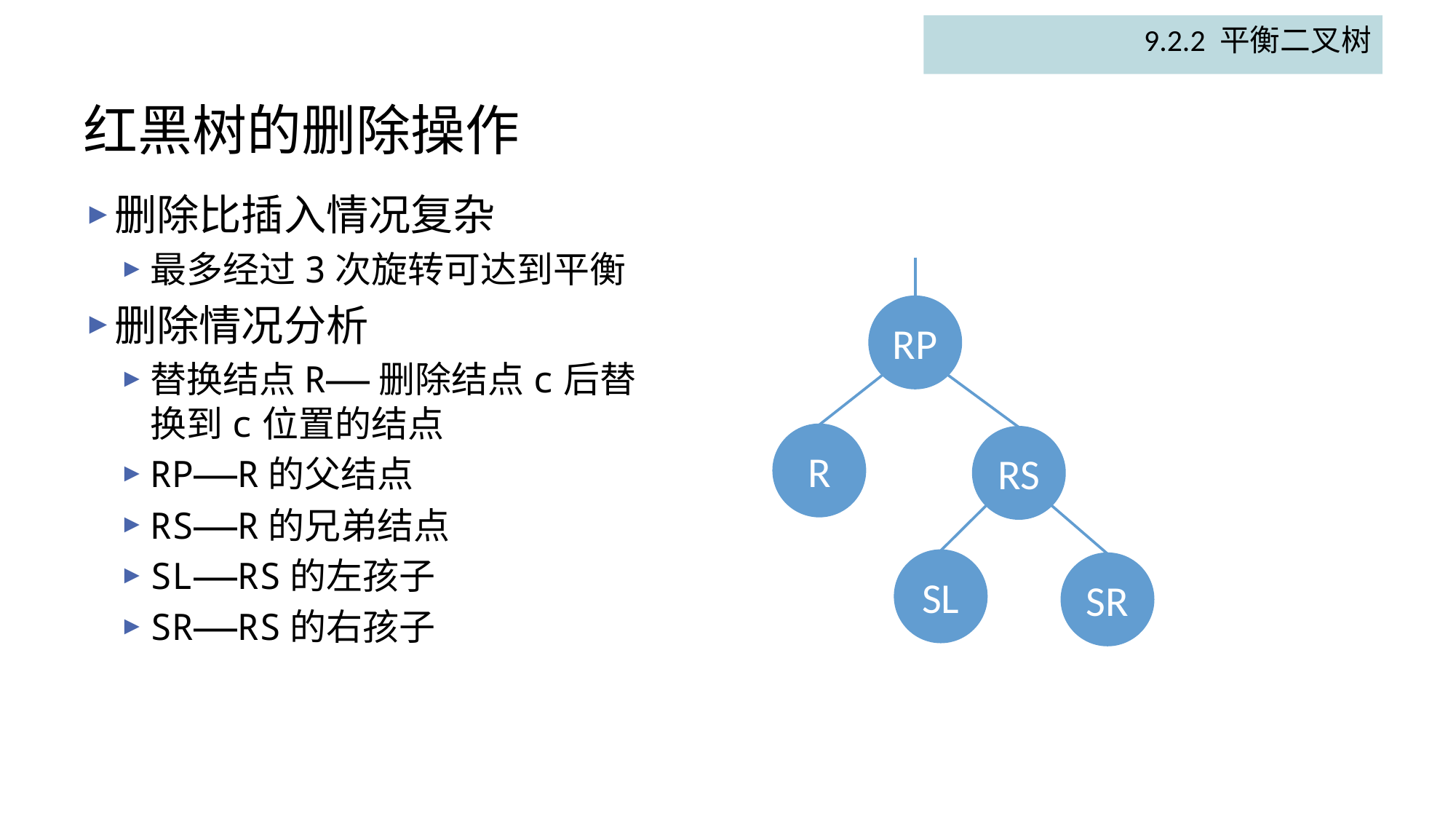

9.2.2 平衡二叉树
# 红黑树的删除操作
删除比插入情况复杂
最多经过3次旋转可达到平衡
删除情况分析
替换结点R——删除结点c后替换到c位置的结点
RP——R的父结点
RS——R的兄弟结点
SL——RS的左孩子
SR——RS的右孩子

RP
R
RS
SL
SR